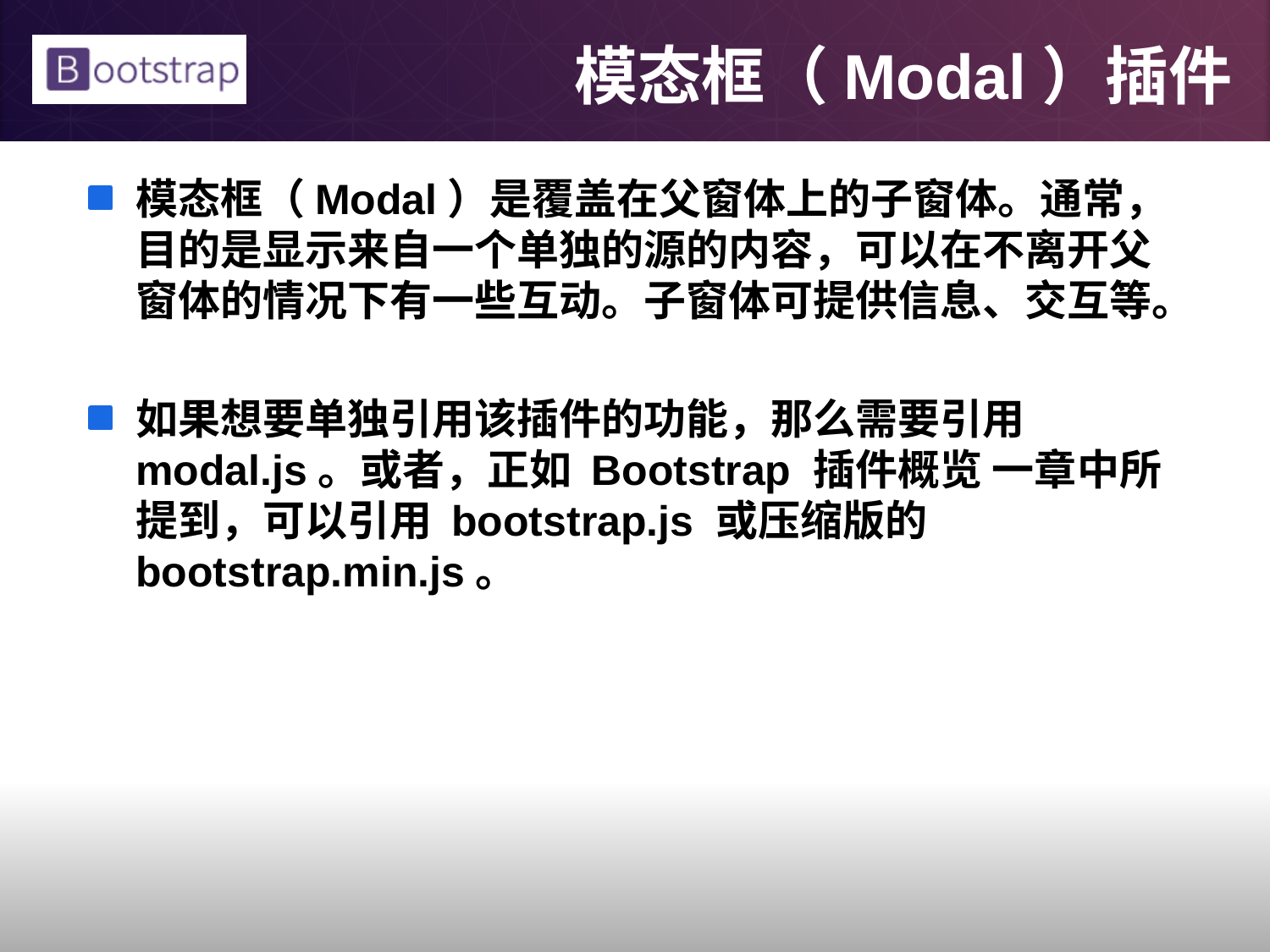

# 模态框（Modal）插件
模态框（Modal）是覆盖在父窗体上的子窗体。通常，目的是显示来自一个单独的源的内容，可以在不离开父窗体的情况下有一些互动。子窗体可提供信息、交互等。

如果想要单独引用该插件的功能，那么需要引用 modal.js。或者，正如 Bootstrap 插件概览 一章中所提到，可以引用 bootstrap.js 或压缩版的 bootstrap.min.js。